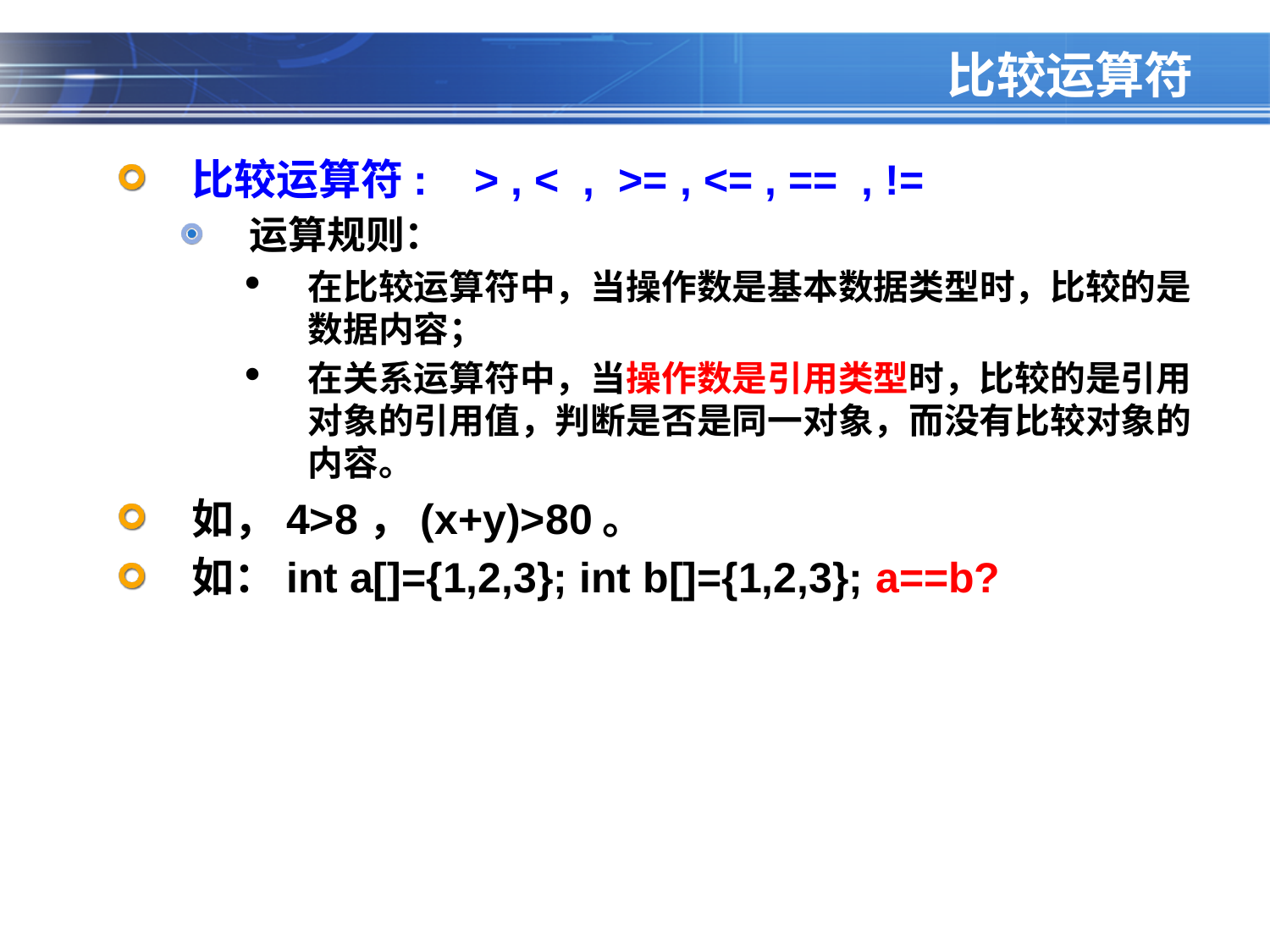

# 比较运算符
比较运算符:    > , <  ,  >= , <= , ==  , !=
运算规则：
在比较运算符中，当操作数是基本数据类型时，比较的是数据内容；
在关系运算符中，当操作数是引用类型时，比较的是引用对象的引用值，判断是否是同一对象，而没有比较对象的内容。
如，4>8，(x+y)>80。
如：int a[]={1,2,3}; int b[]={1,2,3}; a==b?